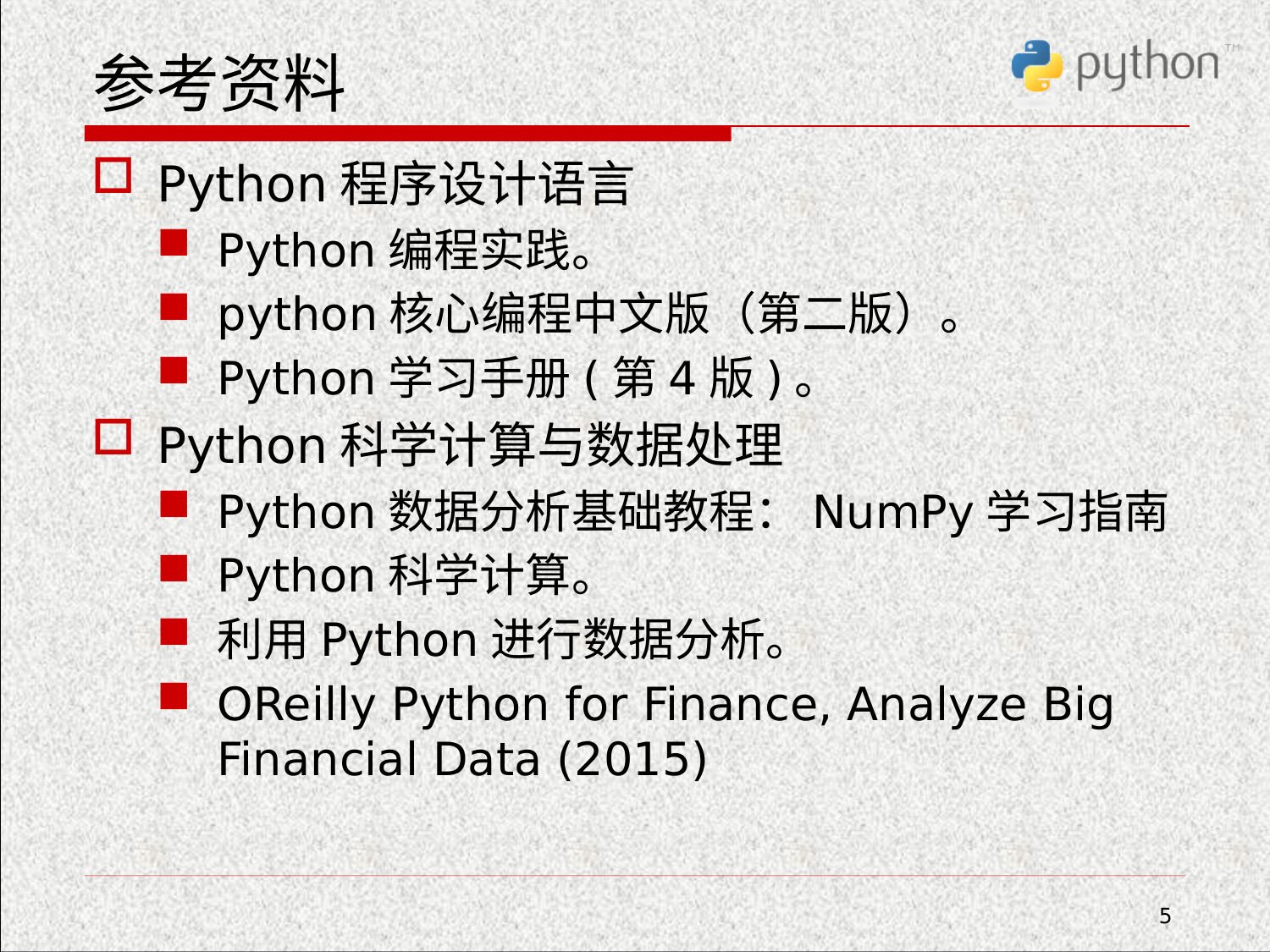

# 参考资料
Python程序设计语言
Python编程实践。
python核心编程中文版（第二版）。
Python学习手册(第4版)。
Python科学计算与数据处理
Python数据分析基础教程：NumPy学习指南
Python科学计算。
利用Python进行数据分析。
OReilly Python for Finance, Analyze Big Financial Data (2015)
5